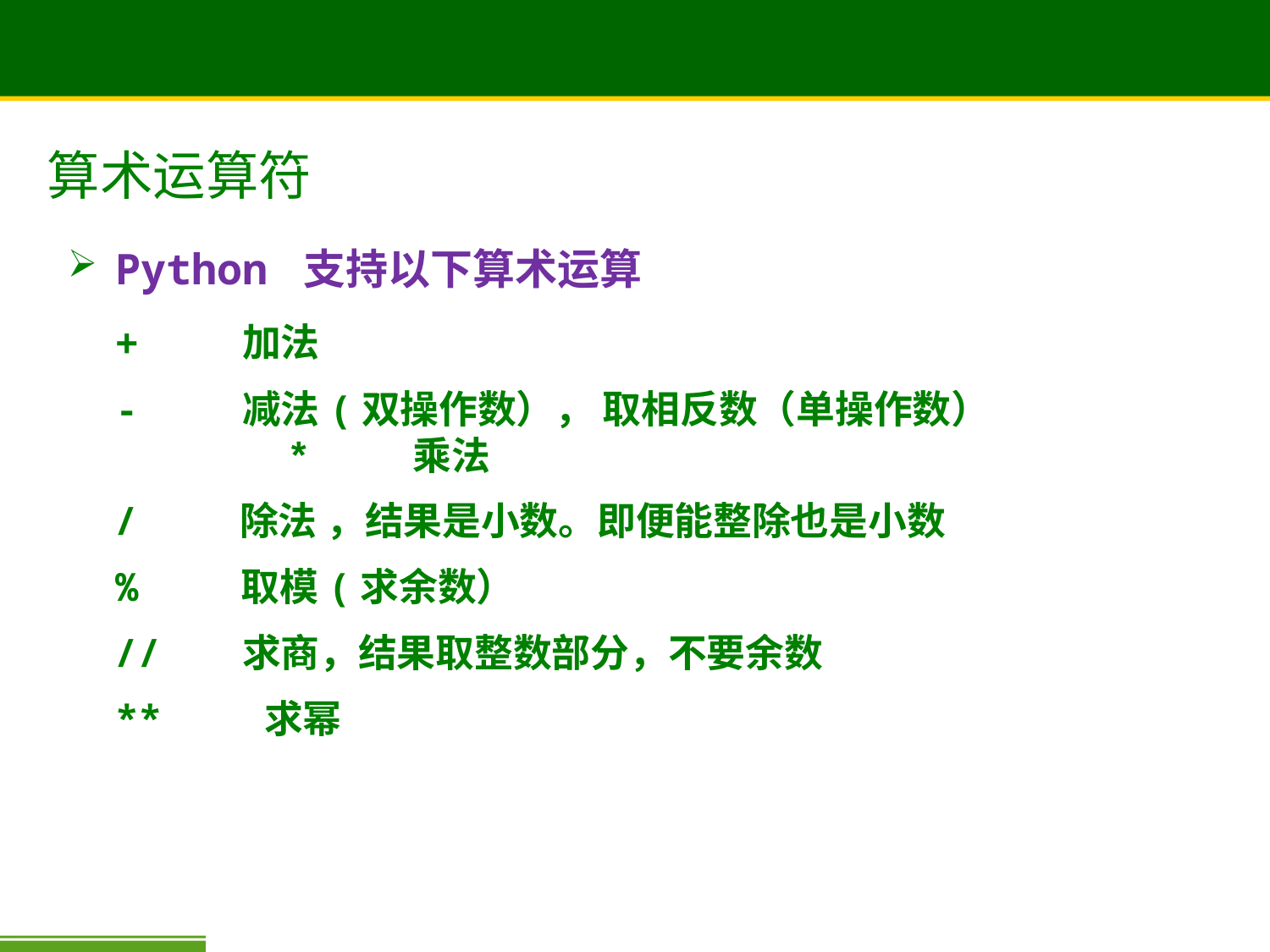

算术运算符
Python 支持以下算术运算
	+    	加法
	-	减法(双操作数）， 取相反数（单操作数）			    *    乘法
  /    除法 ，结果是小数。即便能整除也是小数
	%    取模(求余数）
  //	求商，结果取整数部分，不要余数
	**    求幂